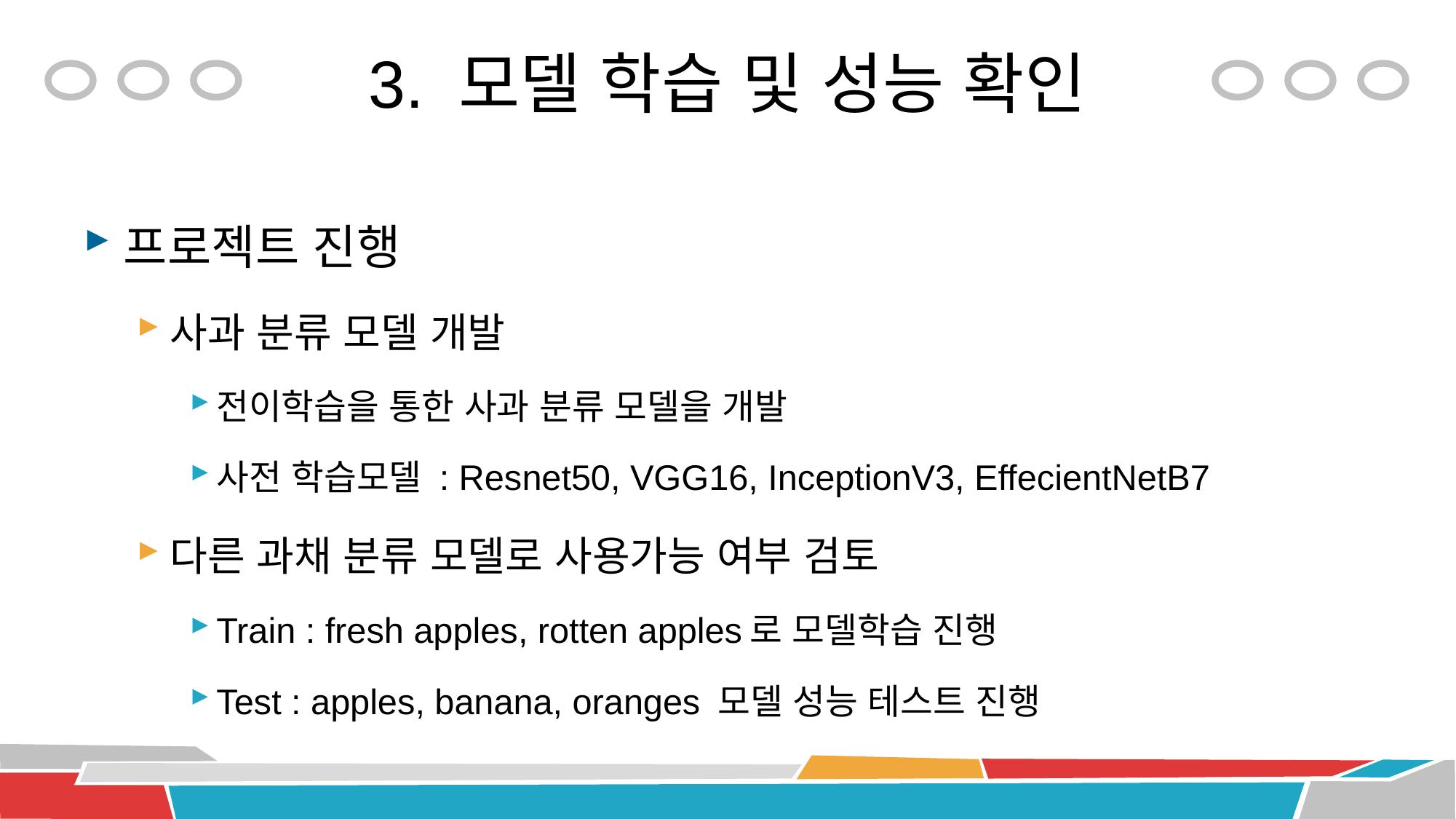

# 3. 모델 학습 및 성능 확인
프로젝트 진행
사과 분류 모델 개발
전이학습을 통한 사과 분류 모델을 개발
사전 학습모델 : Resnet50, VGG16, InceptionV3, EffecientNetB7
다른 과채 분류 모델로 사용가능 여부 검토
Train : fresh apples, rotten apples로 모델학습 진행
Test : apples, banana, oranges 모델 성능 테스트 진행